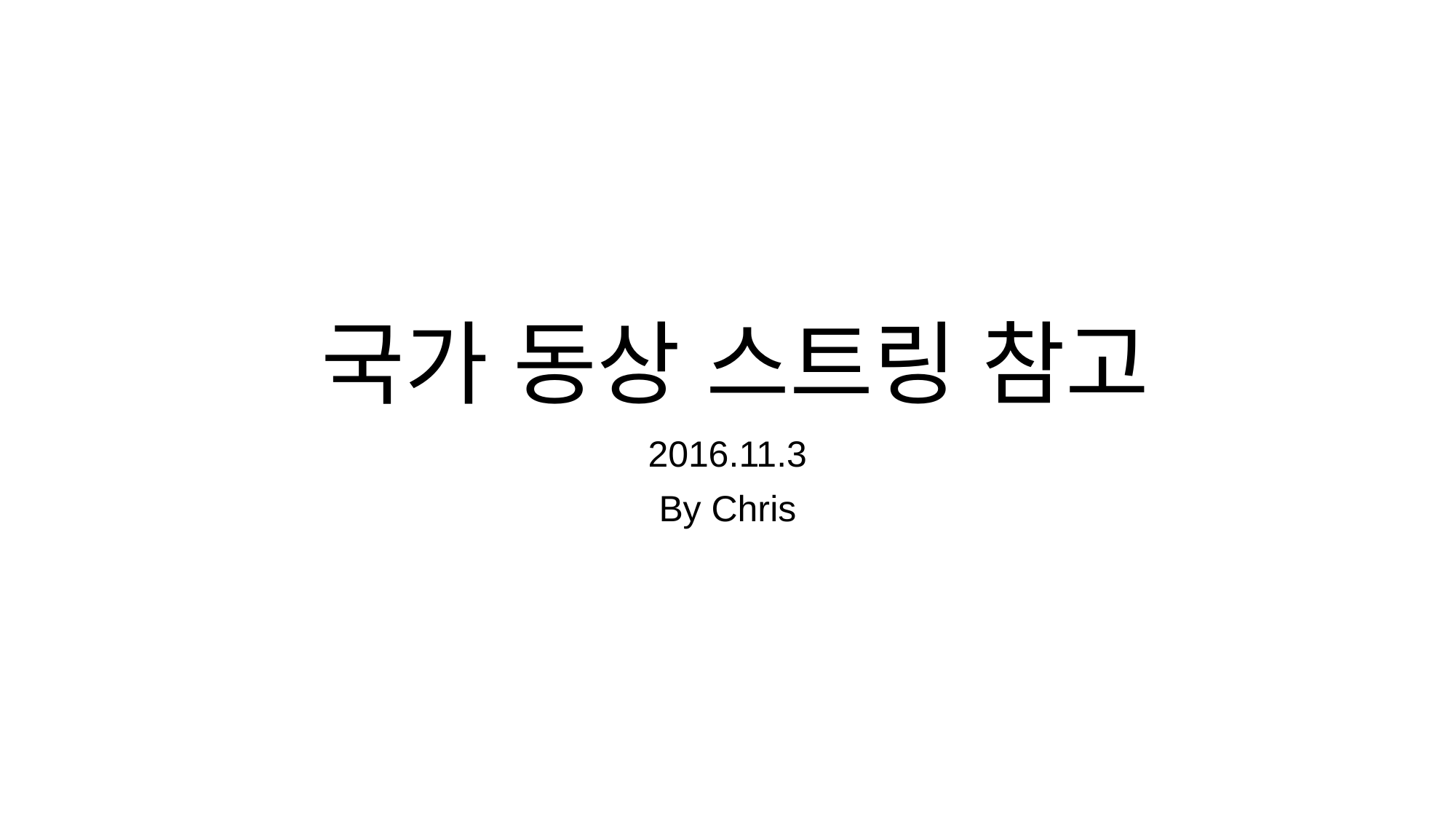

# 국가 동상 스트링 참고
2016.11.3
By Chris